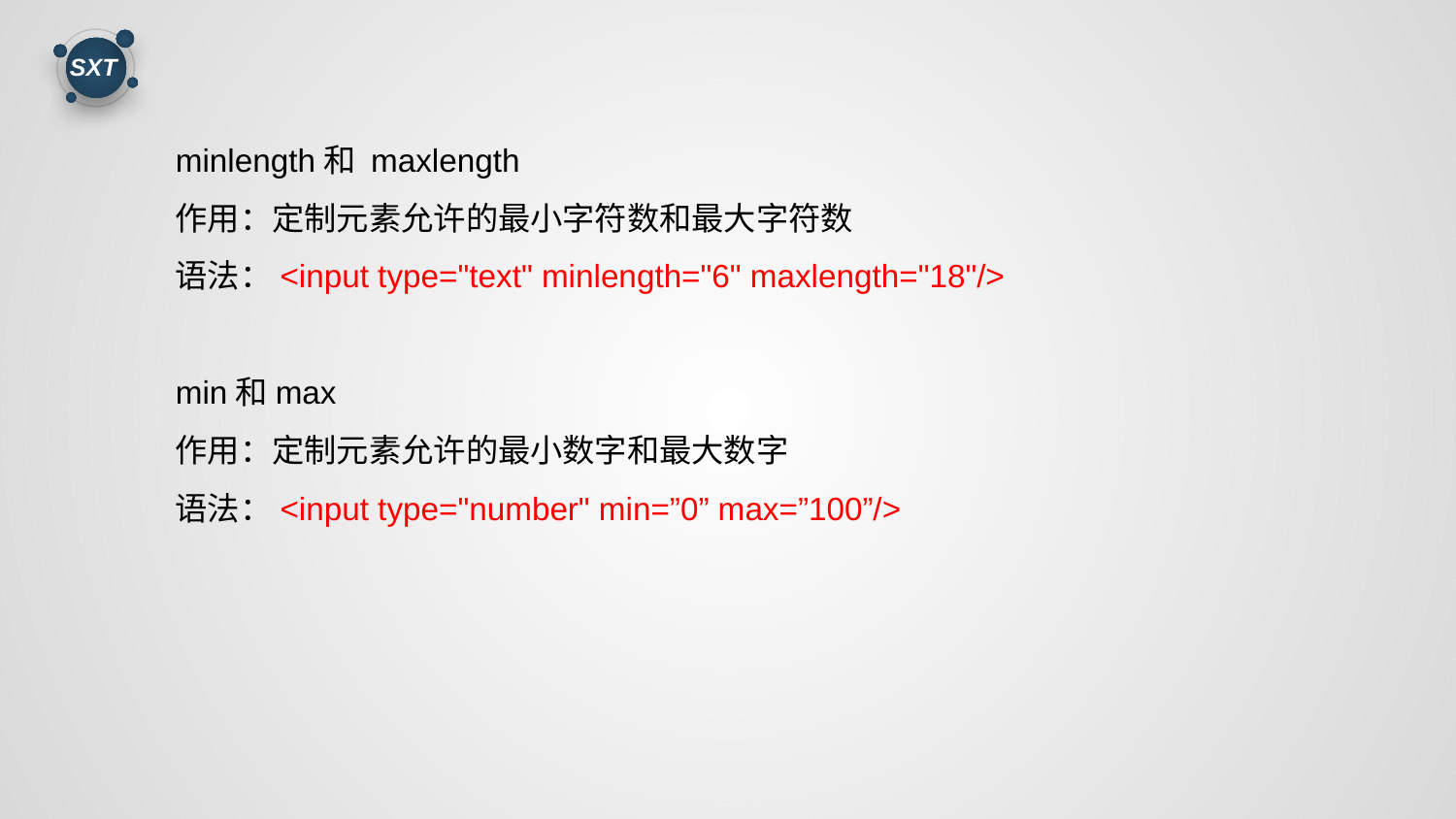

minlength和 maxlength
作用：定制元素允许的最小字符数和最大字符数
语法：<input type="text" minlength="6" maxlength="18"/>

min和max
作用：定制元素允许的最小数字和最大数字
语法：<input type="number" min=”0” max=”100”/>